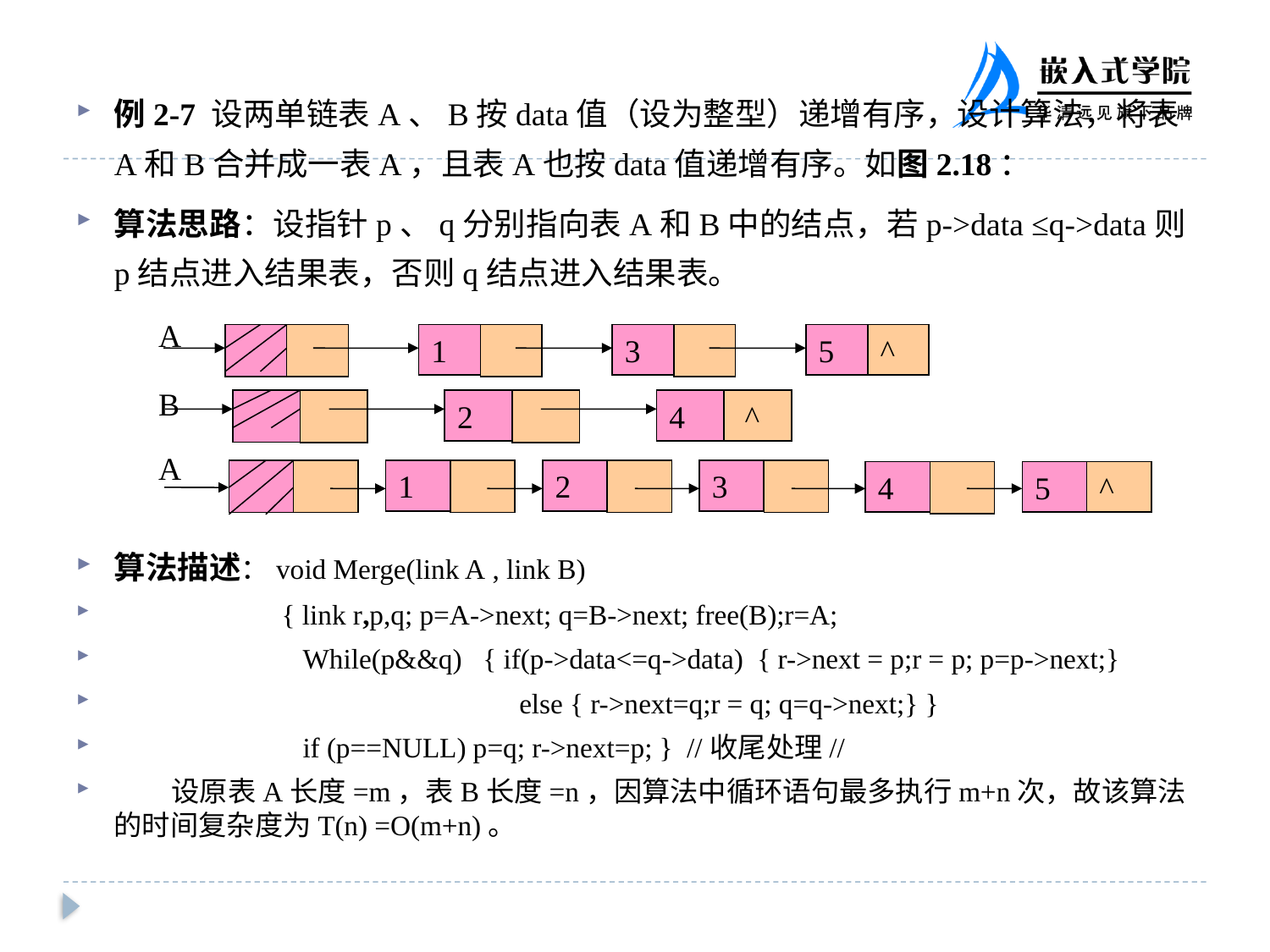

例2-7 设两单链表A、B按data值（设为整型）递增有序，设计算法，将表A和B合并成一表A，且表A也按data值递增有序。如图2.18：
算法思路：设指针p、q分别指向表A和B中的结点，若p->data ≤q->data则p结点进入结果表，否则q结点进入结果表。

算法描述：void Merge(link A , link B)
                        { link r,p,q; p=A->next; q=B->next; free(B);r=A;
                           While(p&&q)   { if(p->data<=q->data)  { r->next = p;r = p; p=p->next;}
                                                          else { r->next=q;r = q; q=q->next;} }
                           if (p==NULL) p=q; r->next=p; }  //收尾处理//
        设原表A长度=m，表B长度=n，因算法中循环语句最多执行m+n次，故该算法的时间复杂度为T(n) =O(m+n)。
A

1

3

5
^

B

2

4
 ^

A

1

2

3

4

5
^

72